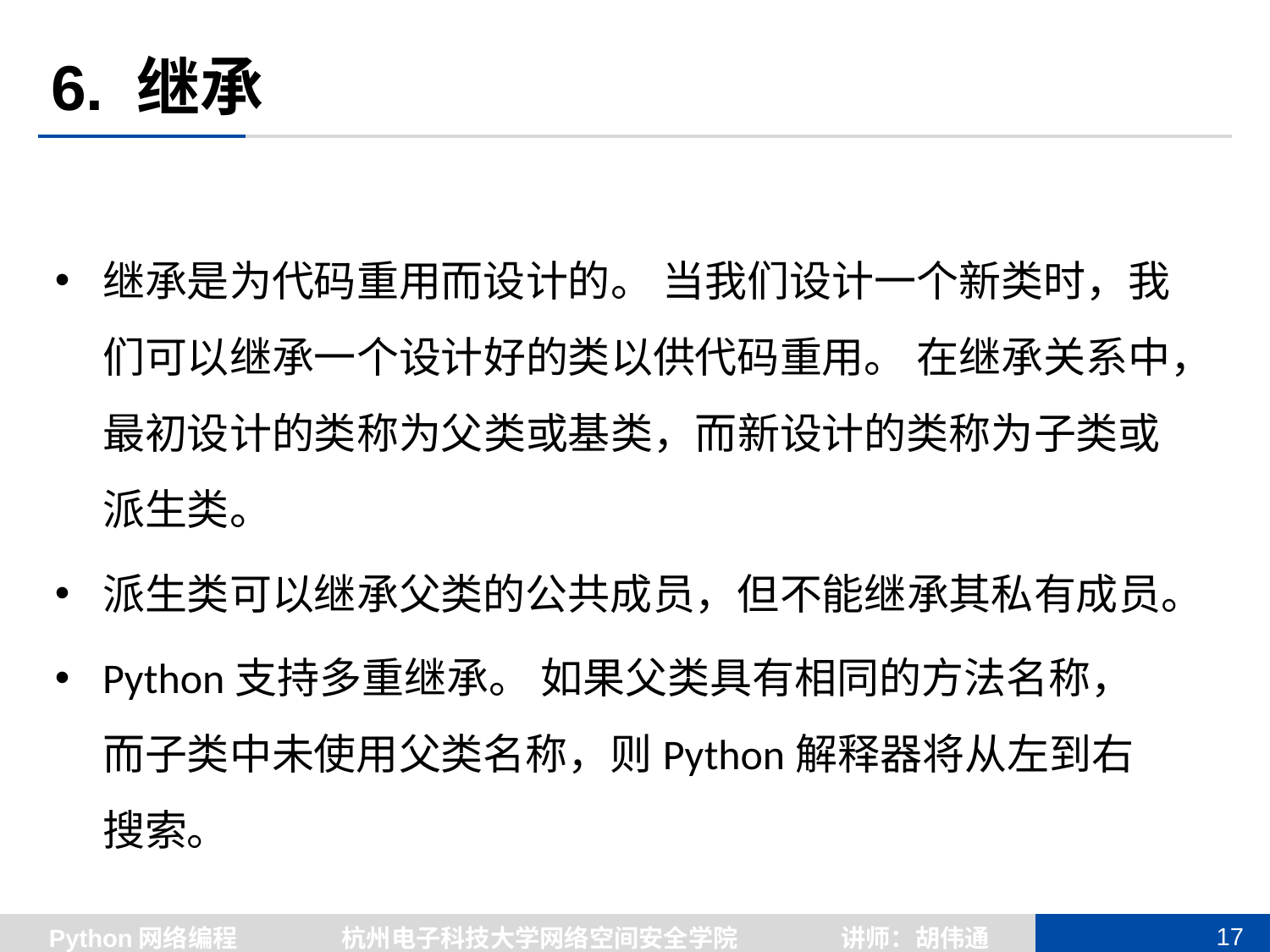

# 6. 继承
继承是为代码重用而设计的。 当我们设计一个新类时，我们可以继承一个设计好的类以供代码重用。 在继承关系中，最初设计的类称为父类或基类，而新设计的类称为子类或派生类。
派生类可以继承父类的公共成员，但不能继承其私有成员。
Python支持多重继承。 如果父类具有相同的方法名称，而子类中未使用父类名称，则Python解释器将从左到右搜索。